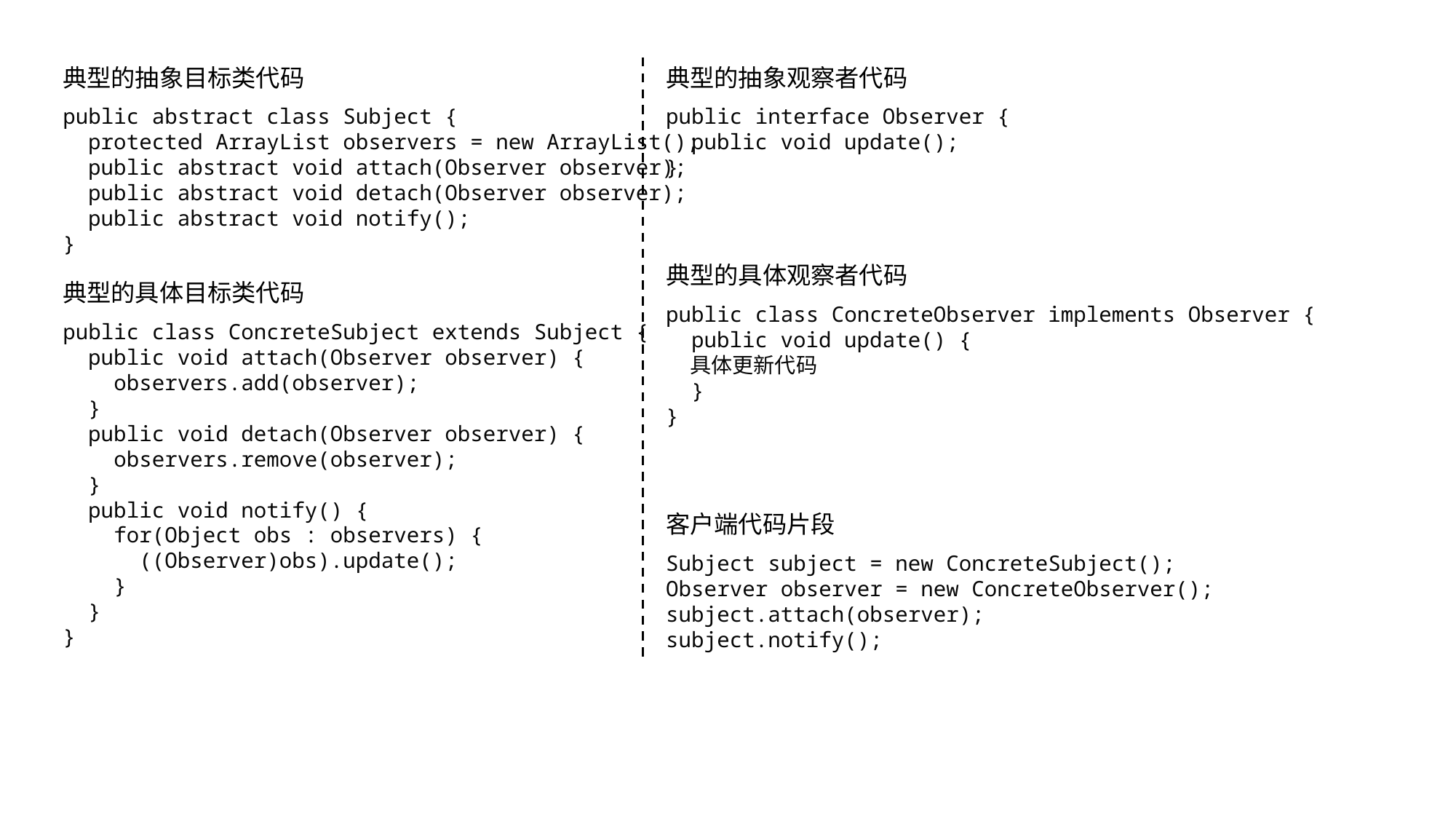

典型的抽象目标类代码
public abstract class Subject {
  protected ArrayList observers = new ArrayList();
  public abstract void attach(Observer observer);
  public abstract void detach(Observer observer);
  public abstract void notify();
}
典型的抽象观察者代码
public interface Observer {
  public void update();
}
典型的具体观察者代码
public class ConcreteObserver implements Observer {
  public void update() {
    具体更新代码
  }
}
典型的具体目标类代码
public class ConcreteSubject extends Subject {
  public void attach(Observer observer) {
    observers.add(observer);
  }
  public void detach(Observer observer) {
    observers.remove(observer);
  }
  public void notify() {
    for(Object obs : observers) {
      ((Observer)obs).update();
    }
  }
}
客户端代码片段
Subject subject = new ConcreteSubject();
Observer observer = new ConcreteObserver(); subject.attach(observer);
subject.notify();